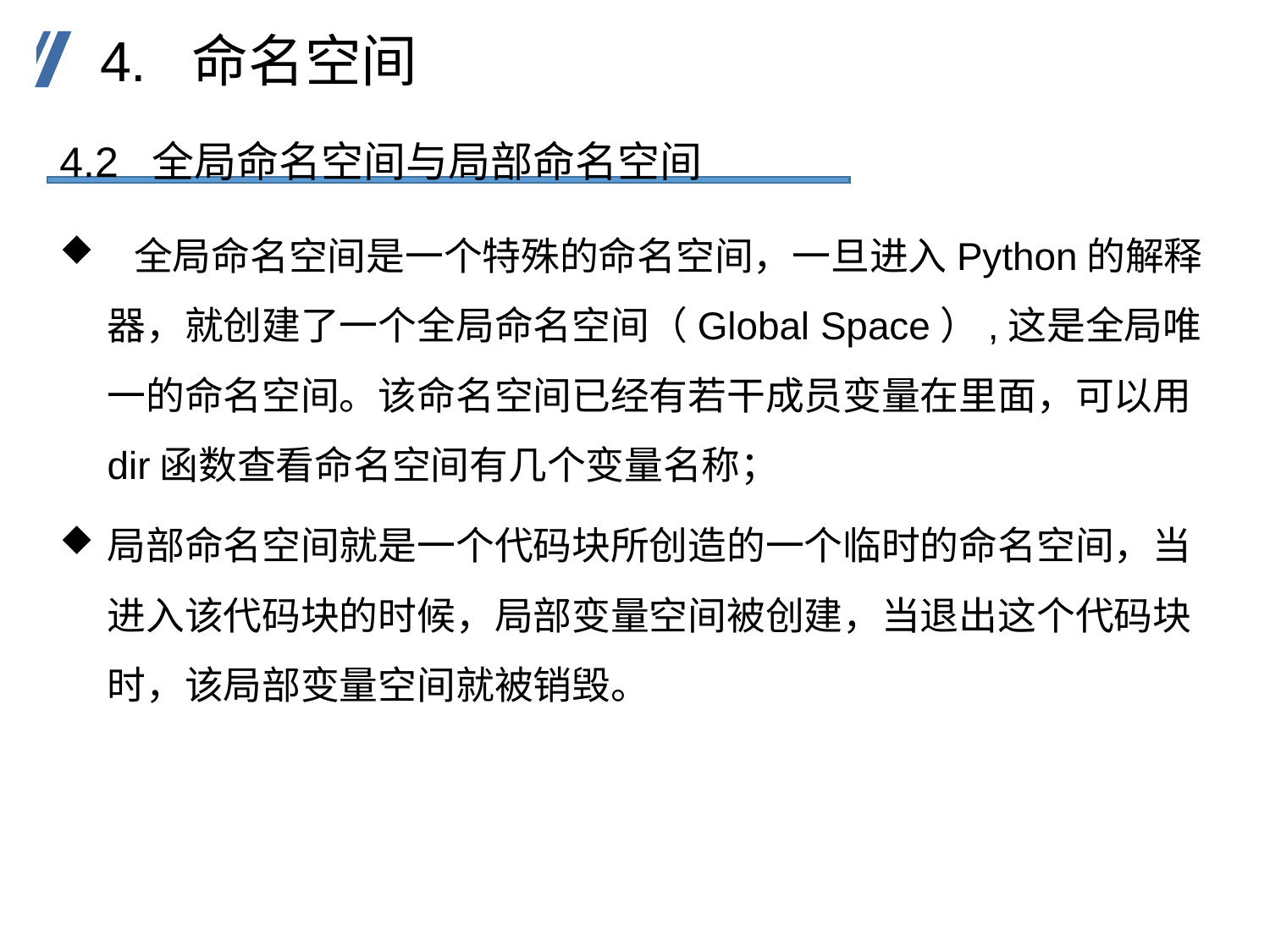

4.  命名空间
4.2  全局命名空间与局部命名空间

  全局命名空间是一个特殊的命名空间，一旦进入Python的解释器，就创建了一个全局命名空间（Global Space）,这是全局唯一的命名空间。该命名空间已经有若干成员变量在里面，可以用dir函数查看命名空间有几个变量名称；
局部命名空间就是一个代码块所创造的一个临时的命名空间，当进入该代码块的时候，局部变量空间被创建，当退出这个代码块时，该局部变量空间就被销毁。